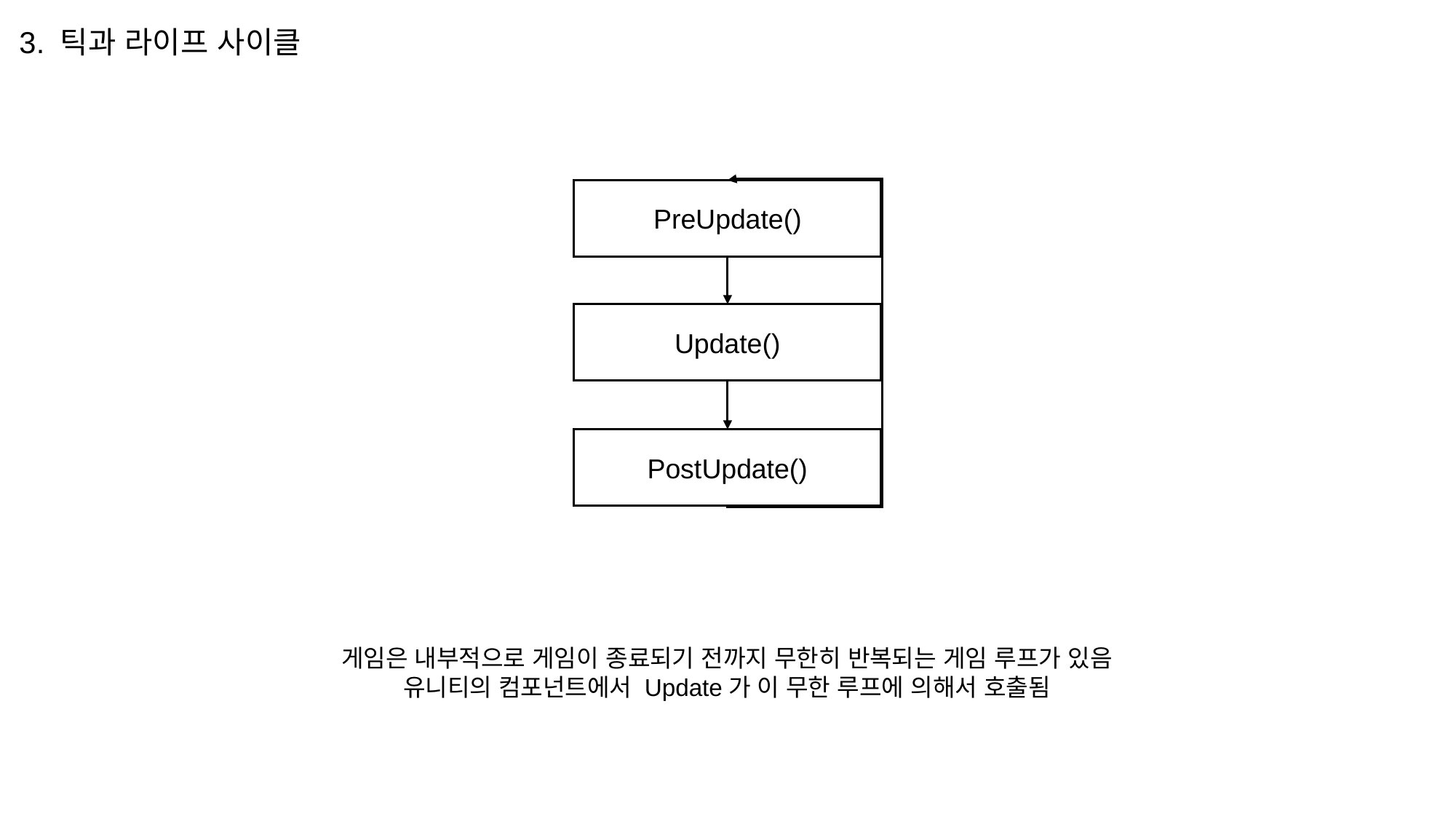

3. 틱과 라이프 사이클
PreUpdate()
Update()
PostUpdate()
게임은 내부적으로 게임이 종료되기 전까지 무한히 반복되는 게임 루프가 있음
유니티의 컴포넌트에서 Update가 이 무한 루프에 의해서 호출됨